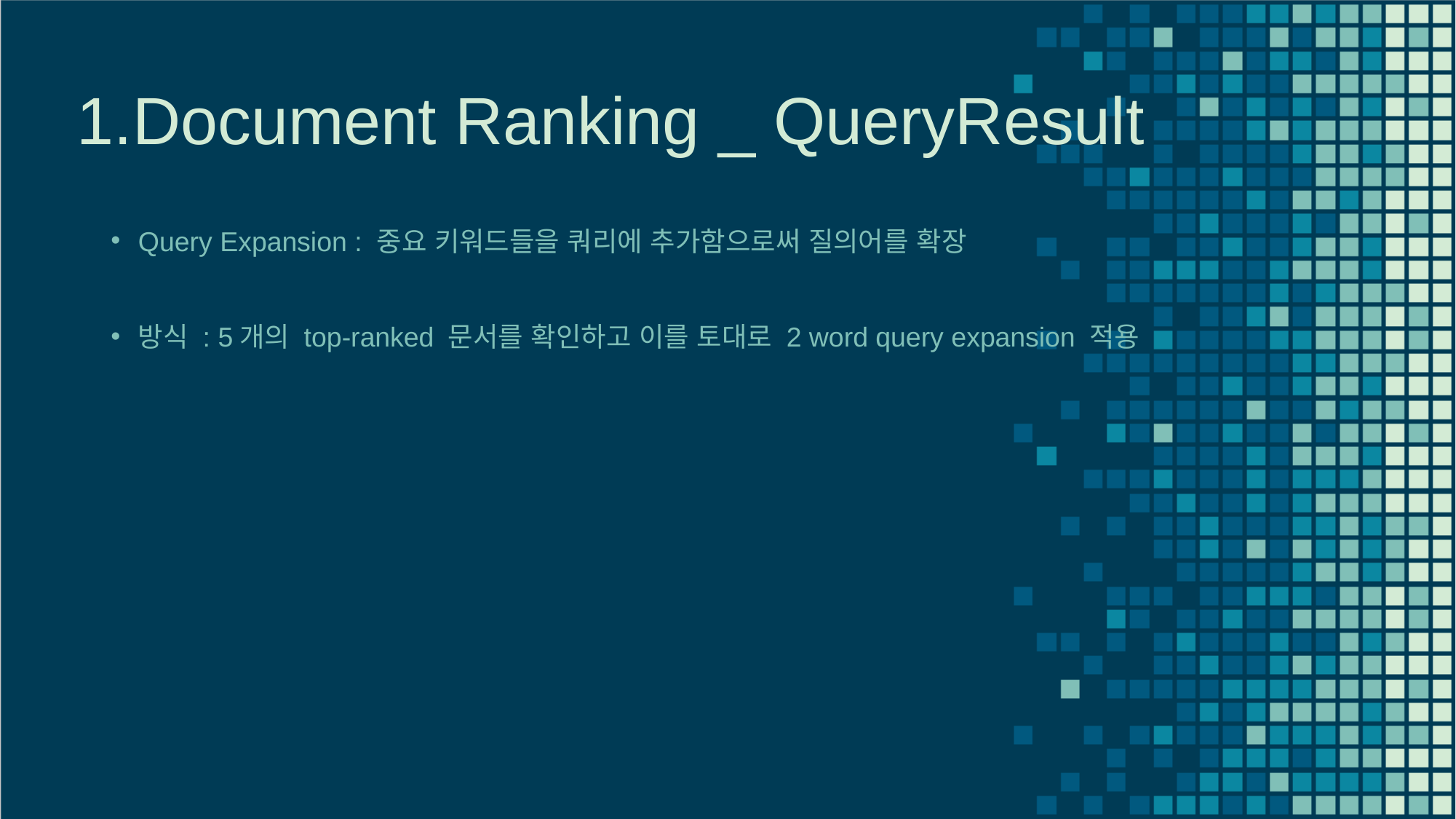

# 1.Document Ranking _ QueryResult
Query Expansion : 중요 키워드들을 쿼리에 추가함으로써 질의어를 확장

방식 : 5개의 top-ranked 문서를 확인하고 이를 토대로 2 word query expansion 적용